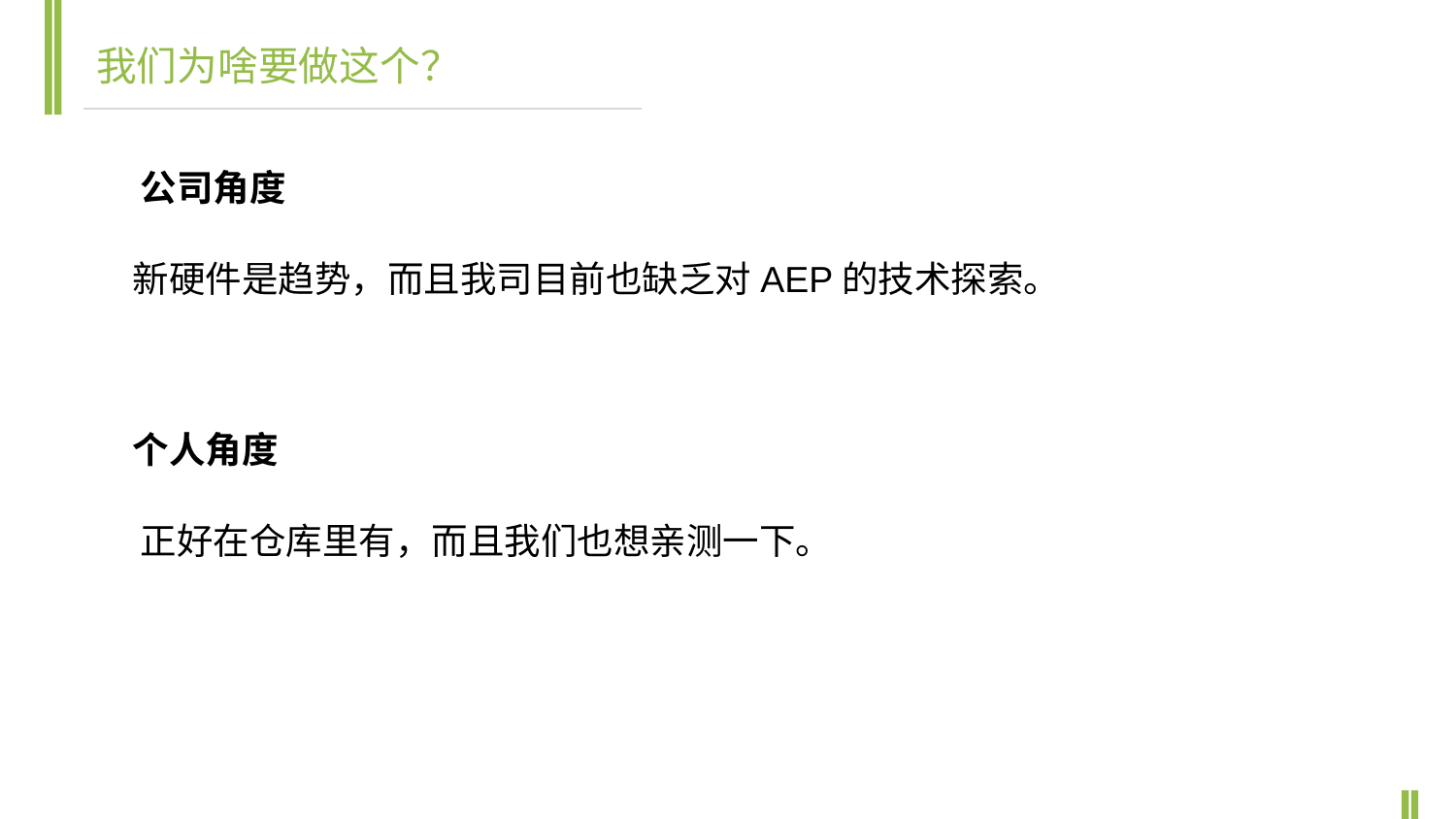

我们为啥要做这个？
公司角度
新硬件是趋势，而且我司目前也缺乏对AEP的技术探索。
个人角度
正好在仓库里有，而且我们也想亲测一下。